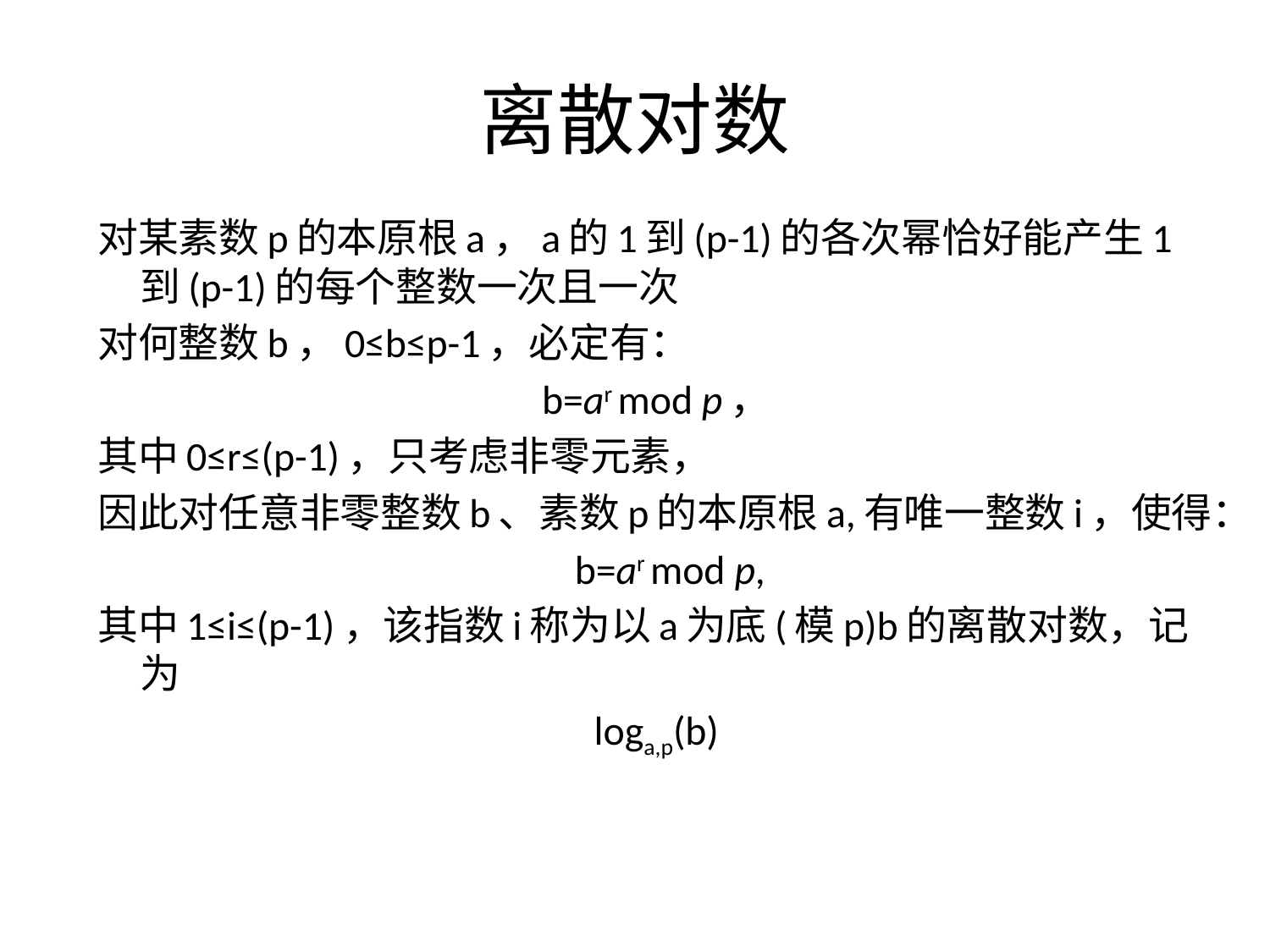

# 离散对数
对某素数p的本原根a，a的1到(p-1)的各次幂恰好能产生1到(p-1)的每个整数一次且一次
对何整数b，0≤b≤p-1，必定有：
b=ar mod p，
其中0≤r≤(p-1)，只考虑非零元素，
因此对任意非零整数b、素数p的本原根a,有唯一整数i，使得：
   b=ar mod p,
其中1≤i≤(p-1)，该指数i称为以a为底(模p)b的离散对数，记为
loga,p(b)